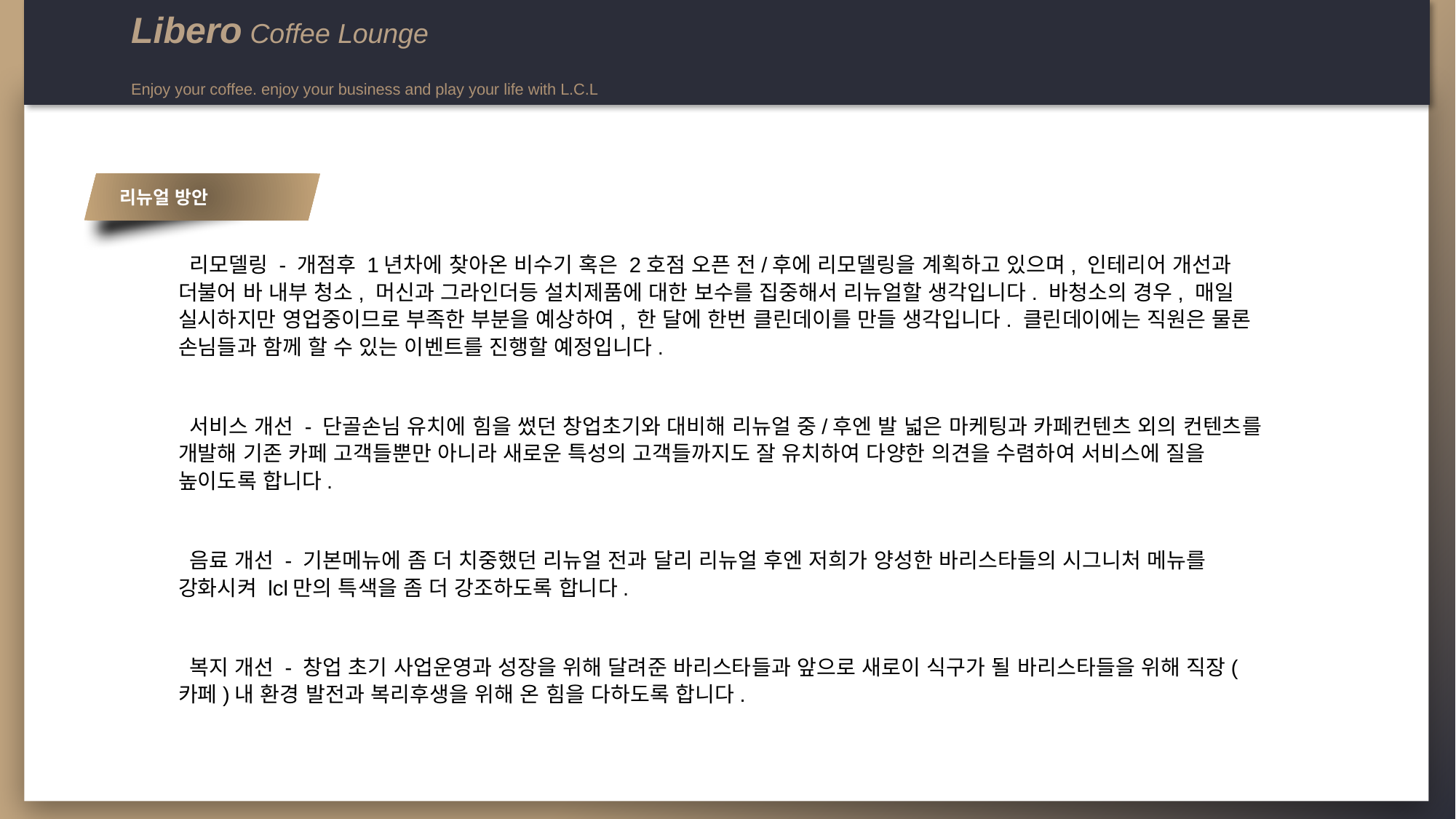

Libero Coffee Lounge
Enjoy your coffee. enjoy your business and play your life with L.C.L

리뉴얼 방안

 리모델링 - 개점후 1년차에 찾아온 비수기 혹은 2호점 오픈 전/후에 리모델링을 계획하고 있으며, 인테리어 개선과 더불어 바 내부 청소, 머신과 그라인더등 설치제품에 대한 보수를 집중해서 리뉴얼할 생각입니다. 바청소의 경우, 매일 실시하지만 영업중이므로 부족한 부분을 예상하여, 한 달에 한번 클린데이를 만들 생각입니다. 클린데이에는 직원은 물론 손님들과 함께 할 수 있는 이벤트를 진행할 예정입니다.

 서비스 개선 - 단골손님 유치에 힘을 썼던 창업초기와 대비해 리뉴얼 중/후엔 발 넓은 마케팅과 카페컨텐츠 외의 컨텐츠를 개발해 기존 카페 고객들뿐만 아니라 새로운 특성의 고객들까지도 잘 유치하여 다양한 의견을 수렴하여 서비스에 질을 높이도록 합니다.

 음료 개선 - 기본메뉴에 좀 더 치중했던 리뉴얼 전과 달리 리뉴얼 후엔 저희가 양성한 바리스타들의 시그니처 메뉴를 강화시켜 lcl만의 특색을 좀 더 강조하도록 합니다.

 복지 개선 - 창업 초기 사업운영과 성장을 위해 달려준 바리스타들과 앞으로 새로이 식구가 될 바리스타들을 위해 직장(카페)내 환경 발전과 복리후생을 위해 온 힘을 다하도록 합니다.